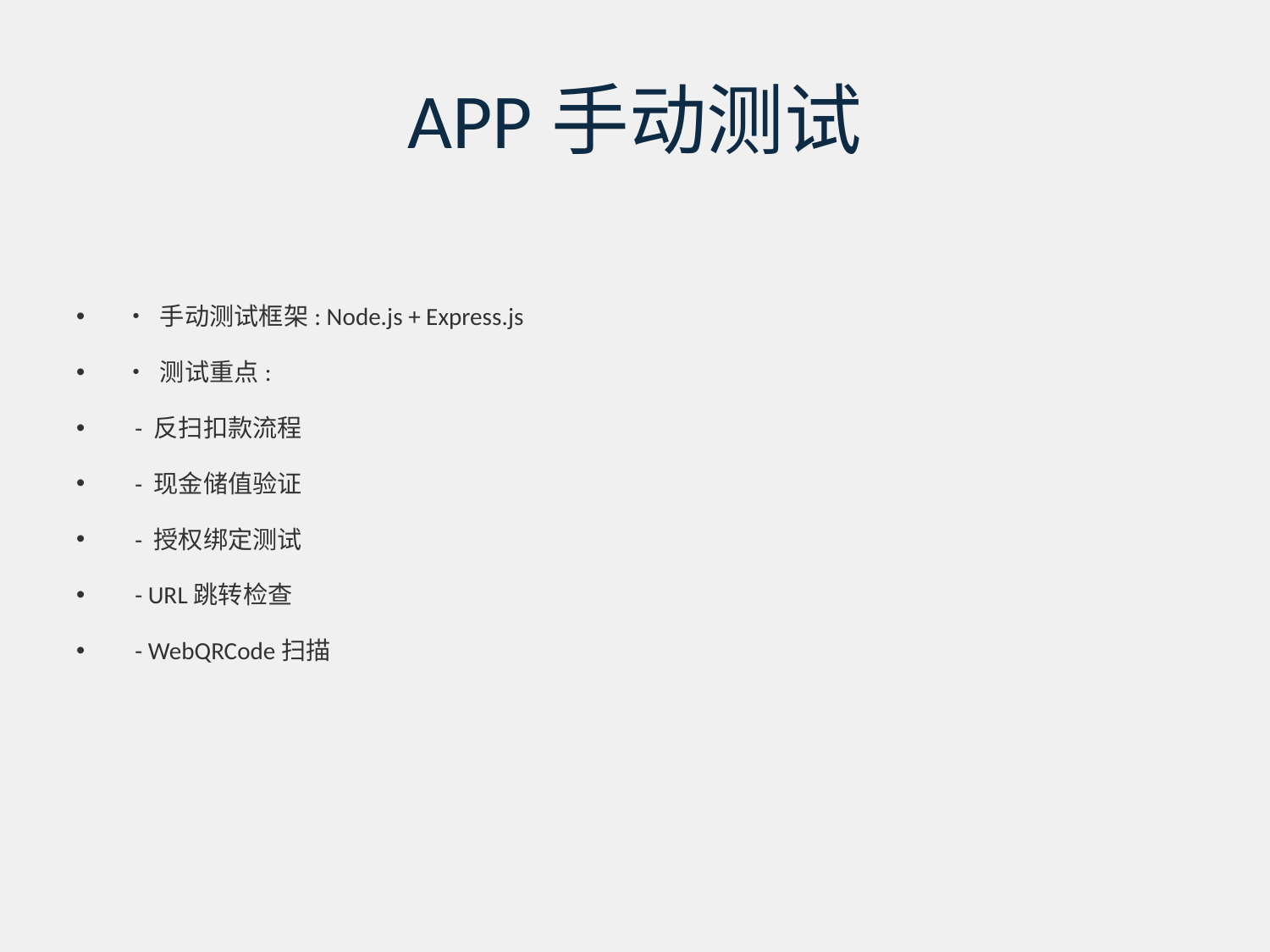

# APP手动测试

• 手动测试框架: Node.js + Express.js
• 测试重点:
  - 反扫扣款流程
  - 现金储值验证
  - 授权绑定测试
  - URL跳转检查
  - WebQRCode扫描